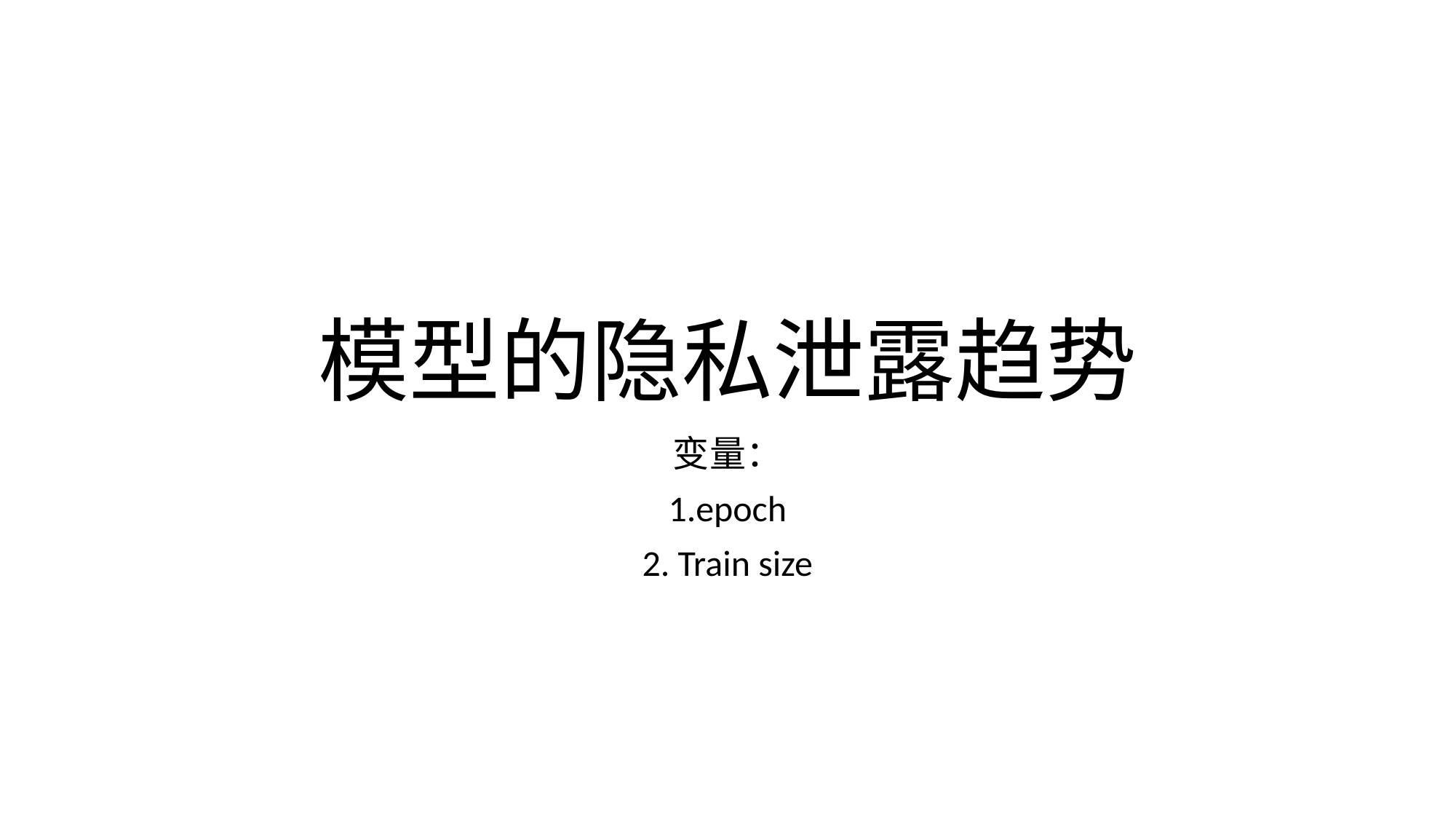

# 模型的隐私泄露趋势
变量：
1.epoch
2. Train size